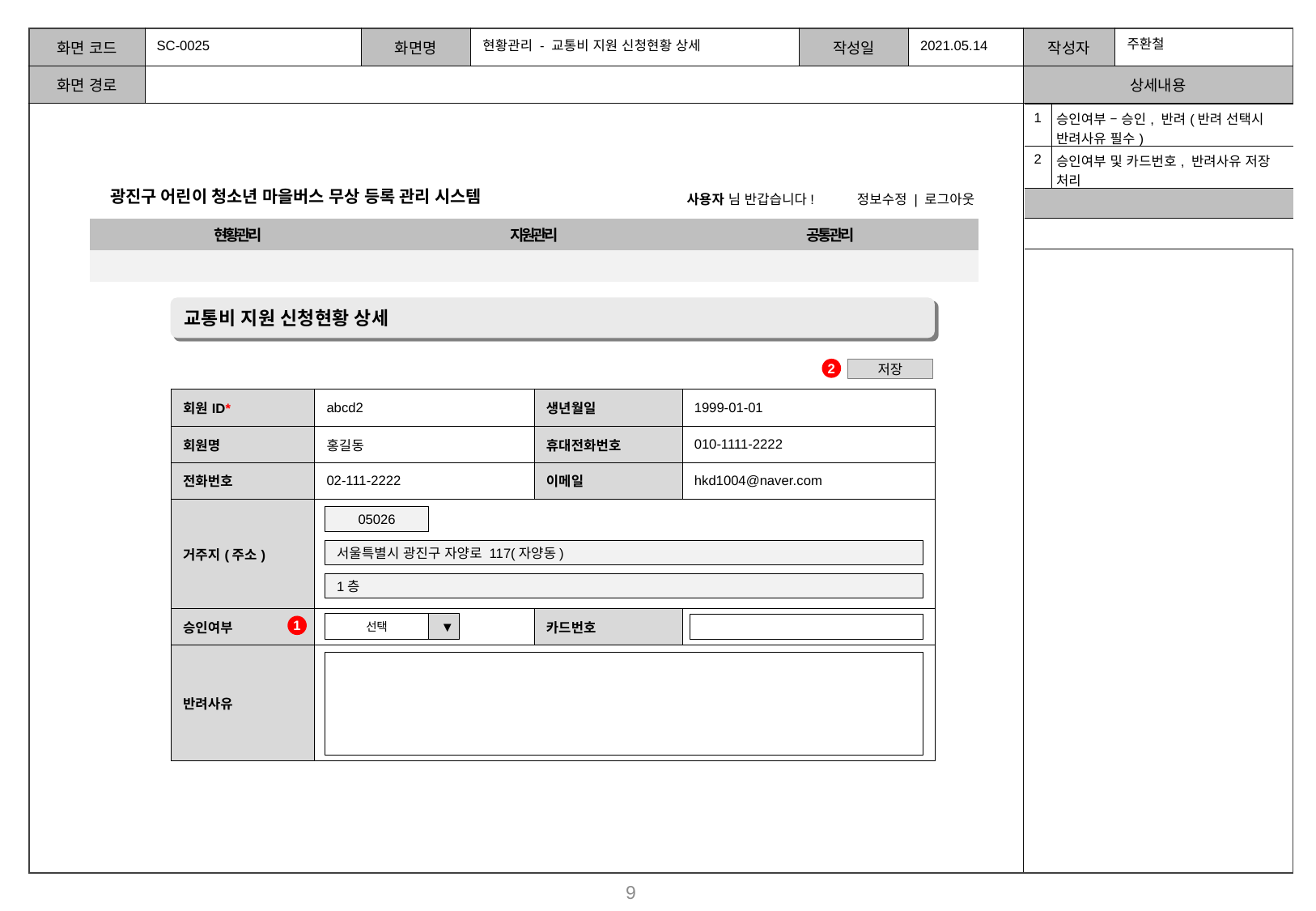

주환철
SC-0025
현황관리 - 교통비 지원 신청현황 상세
2021.05.14
| 1 | 승인여부 – 승인, 반려(반려 선택시 반려사유 필수) |
| --- | --- |
| 2 | 승인여부 및 카드번호, 반려사유 저장 처리 |
|  |  |
|  |  |
광진구 어린이 청소년 마을버스 무상 등록 관리 시스템
사용자 님 반갑습니다!
정보수정 | 로그아웃
| 현황관리 | 지원관리 | 자원관리 | 공통관리 | 공통관리 |
| --- | --- | --- | --- | --- |
|  |  |  |  |  |
교통비 지원 신청현황 상세
2
저장
| 회원ID\* | abcd2 | 생년월일 | 1999-01-01 |
| --- | --- | --- | --- |
| 회원명 | 홍길동 | 휴대전화번호 | 010-1111-2222 |
| 전화번호 | 02-111-2222 | 이메일 | hkd1004@naver.com |
| 거주지(주소) |  |  |  |
| 승인여부 |  | 카드번호 |  |
| 반려사유 |  |  |  |
05026
서울특별시 광진구 자양로 117(자양동)
1층
선택
▼

1